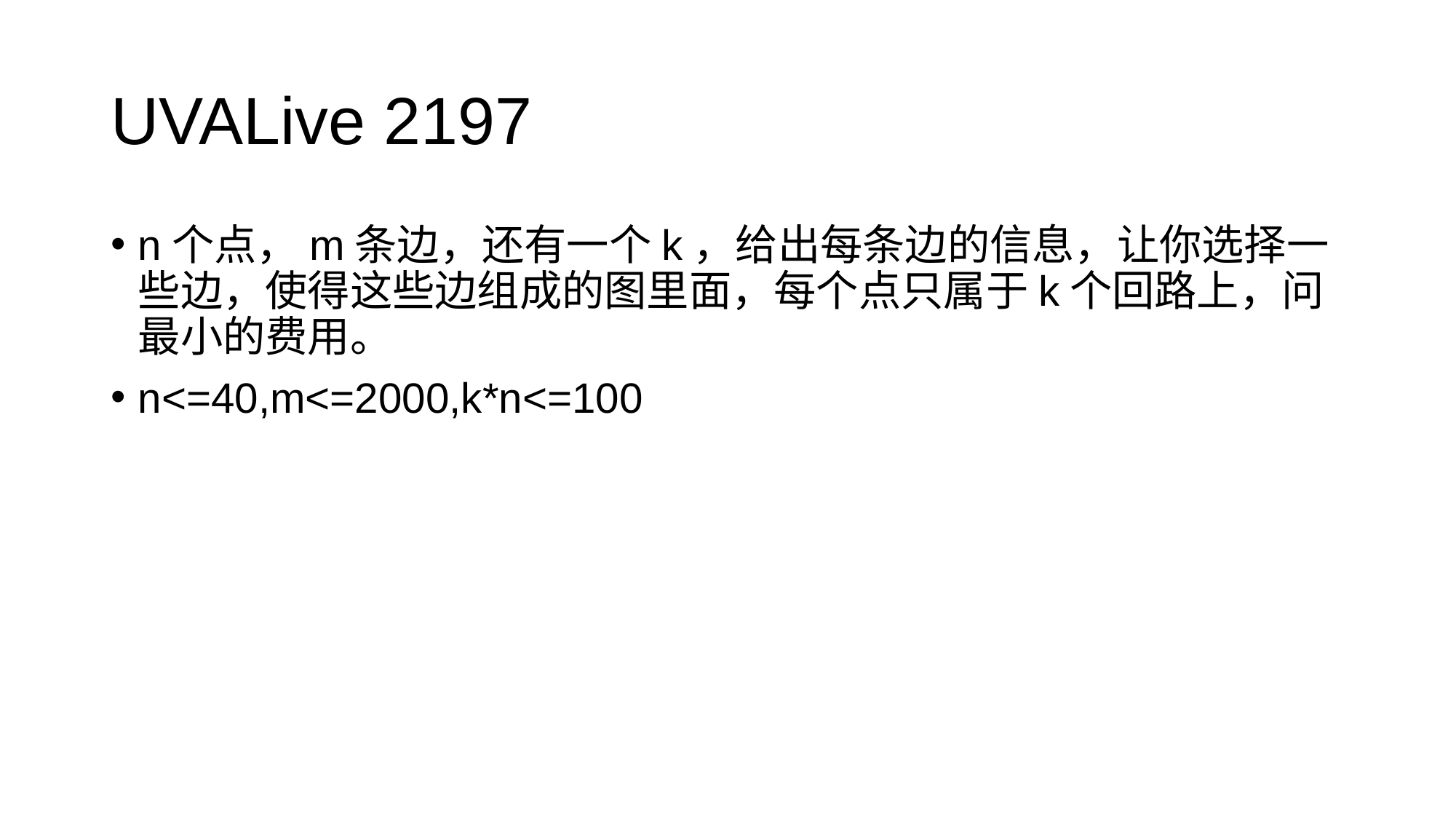

# UVALive 2197
n个点，m条边，还有一个k，给出每条边的信息，让你选择一些边，使得这些边组成的图里面，每个点只属于k个回路上，问最小的费用。
n<=40,m<=2000,k*n<=100